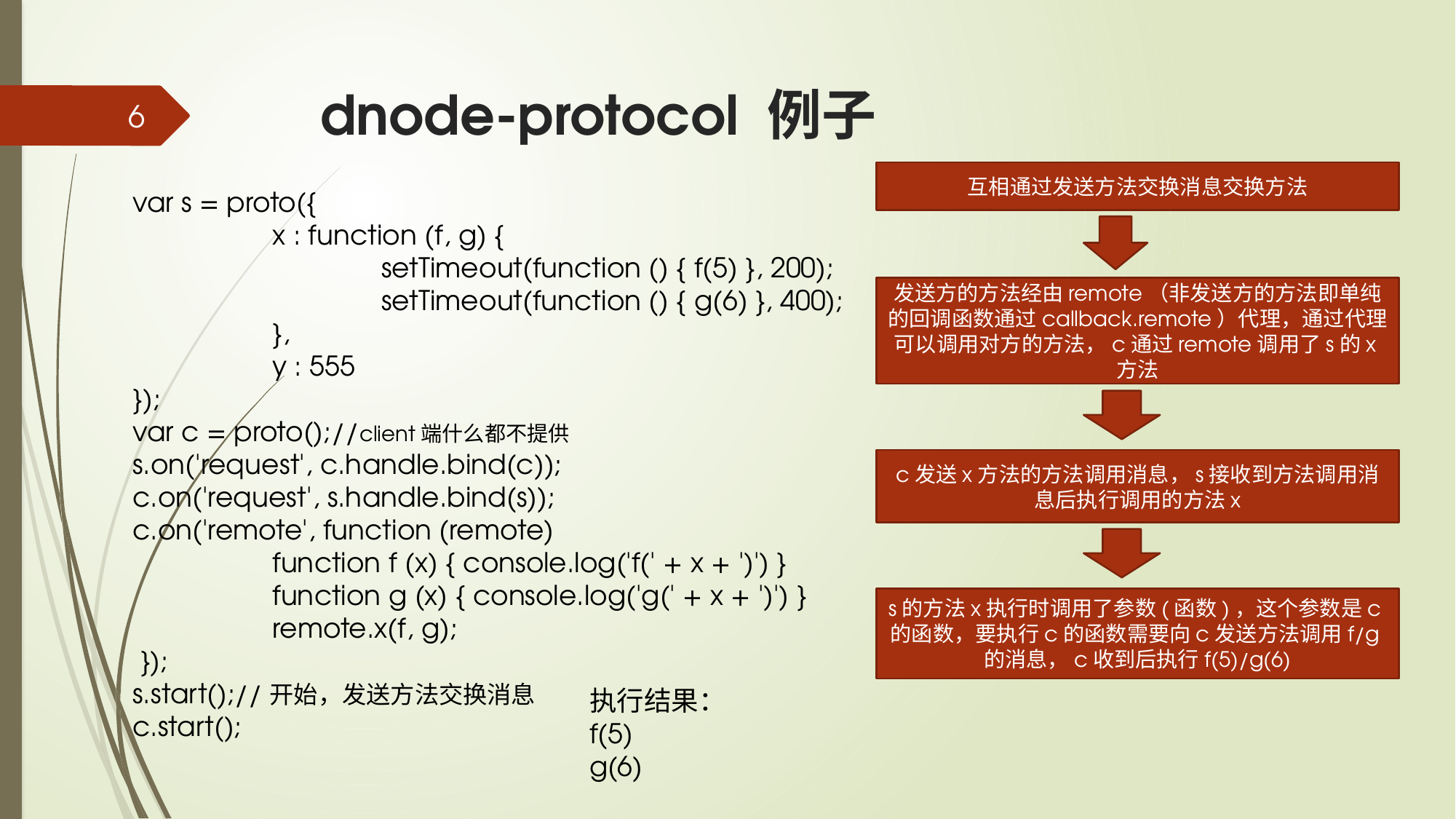

# dnode-protocol 例子
6
互相通过发送方法交换消息交换方法
var s = proto({
	    x : function (f, g) {
		    setTimeout(function () { f(5) }, 200);
		    setTimeout(function () { g(6) }, 400);
	    },
	    y : 555
});
var c = proto();//client端什么都不提供
s.on('request', c.handle.bind(c));
c.on('request', s.handle.bind(s));
c.on('remote', function (remote)
	    function f (x) { console.log('f(' + x + ')') }
	    function g (x) { console.log('g(' + x + ')') }
	    remote.x(f, g);
 });
s.start();//开始，发送方法交换消息
c.start();

发送方的方法经由remote（非发送方的方法即单纯的回调函数通过callback.remote）代理，通过代理可以调用对方的方法，c通过remote调用了s的x方法

c发送x方法的方法调用消息，s接收到方法调用消息后执行调用的方法x

s的方法x执行时调用了参数(函数)，这个参数是c的函数，要执行c的函数需要向c发送方法调用f/g的消息，c收到后执行f(5)/g(6)
执行结果：
f(5)
g(6)